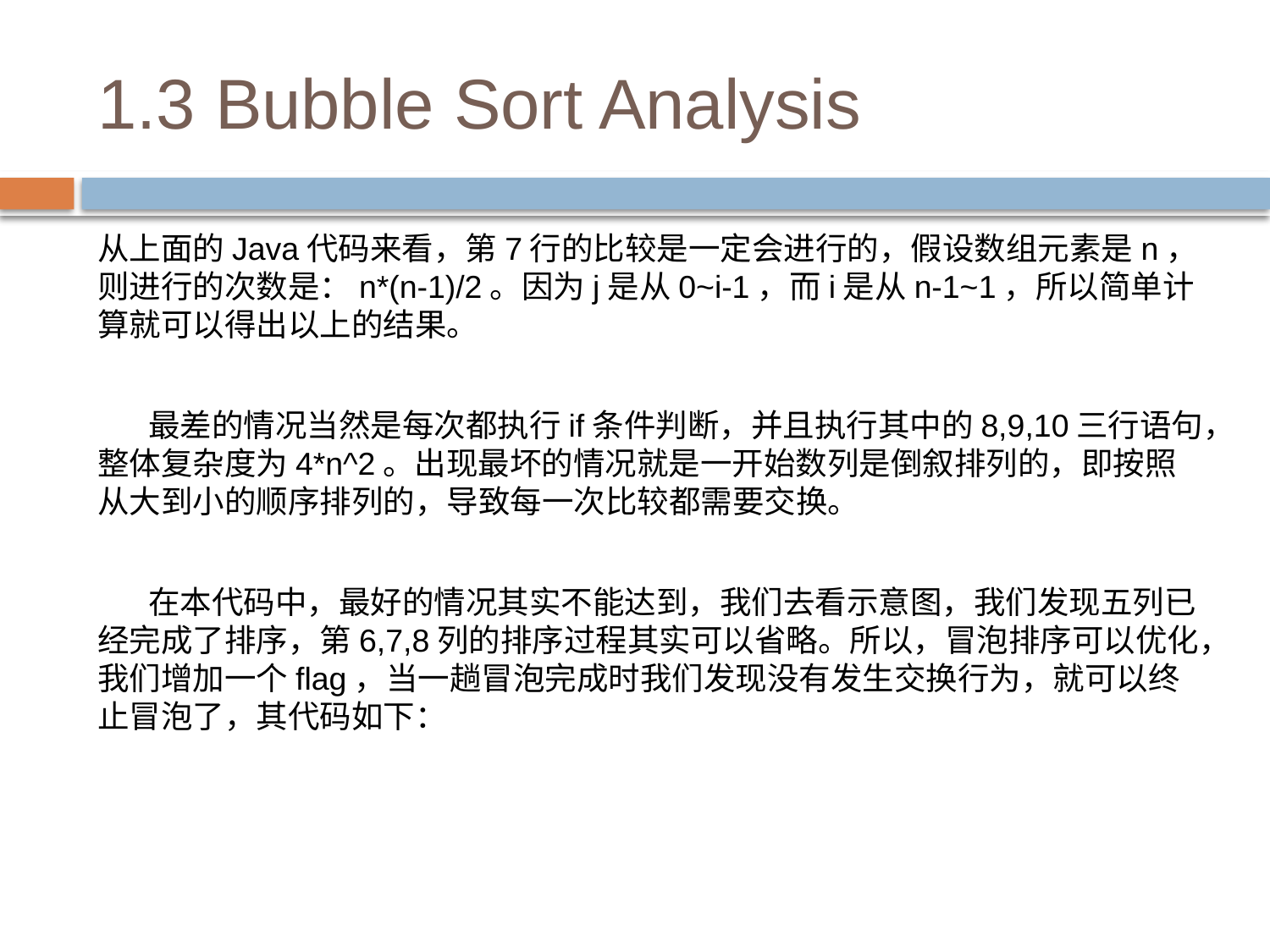

# 1.3 Bubble Sort Analysis
从上面的Java代码来看，第7行的比较是一定会进行的，假设数组元素是n，则进行的次数是：n*(n-1)/2。因为j是从0~i-1，而i是从n-1~1，所以简单计算就可以得出以上的结果。

      最差的情况当然是每次都执行if条件判断，并且执行其中的8,9,10三行语句，整体复杂度为4*n^2。出现最坏的情况就是一开始数列是倒叙排列的，即按照从大到小的顺序排列的，导致每一次比较都需要交换。

      在本代码中，最好的情况其实不能达到，我们去看示意图，我们发现五列已经完成了排序，第6,7,8列的排序过程其实可以省略。所以，冒泡排序可以优化，我们增加一个flag，当一趟冒泡完成时我们发现没有发生交换行为，就可以终止冒泡了，其代码如下：